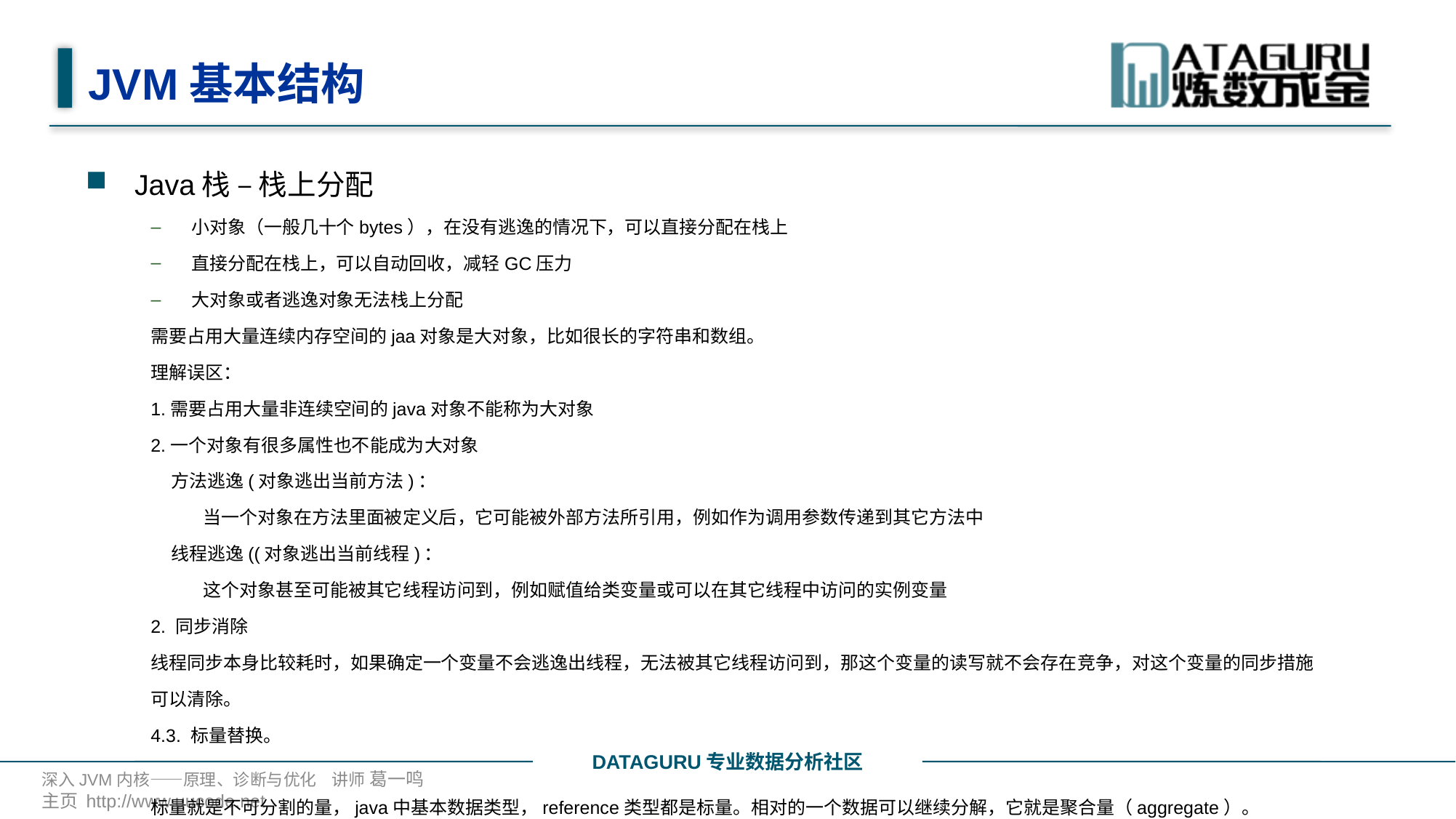

# JVM基本结构
Java栈 – 栈上分配
小对象（一般几十个bytes），在没有逃逸的情况下，可以直接分配在栈上
直接分配在栈上，可以自动回收，减轻GC压力
大对象或者逃逸对象无法栈上分配
需要占用大量连续内存空间的jaa对象是大对象，比如很长的字符串和数组。
理解误区：
1.需要占用大量非连续空间的java对象不能称为大对象
2.一个对象有很多属性也不能成为大对象
    方法逃逸(对象逃出当前方法)：
            当一个对象在方法里面被定义后，它可能被外部方法所引用，例如作为调用参数传递到其它方法中
    线程逃逸((对象逃出当前线程)：
            这个对象甚至可能被其它线程访问到，例如赋值给类变量或可以在其它线程中访问的实例变量
2. 同步消除
线程同步本身比较耗时，如果确定一个变量不会逃逸出线程，无法被其它线程访问到，那这个变量的读写就不会存在竞争，对这个变量的同步措施
可以清除。
4.3. 标量替换。

标量就是不可分割的量，java中基本数据类型，reference类型都是标量。相对的一个数据可以继续分解，它就是聚合量（aggregate）。
如果把一个对象拆散，将其成员变量恢复到基本类型来访问就叫做标量替换。
如果逃逸分析证明一个对象不会被外部访问，并且这个对象可以被拆散的话，那么程序真正执行的时候将可能不创建这个对象，而改为直接在>栈上创建若干个成员变量。